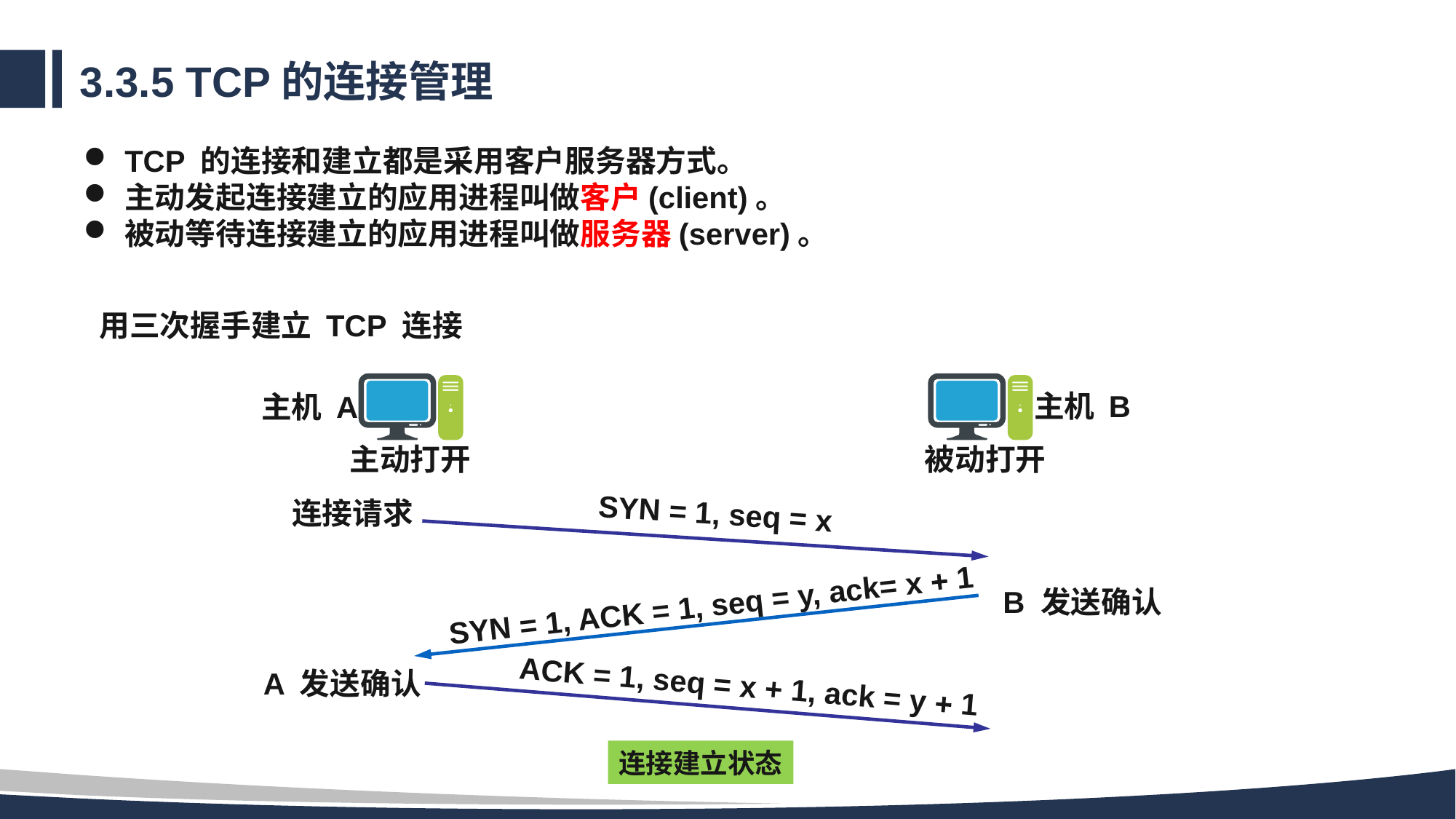

# 3.3.5 TCP的连接管理
TCP 的连接和建立都是采用客户服务器方式。
主动发起连接建立的应用进程叫做客户(client)。
被动等待连接建立的应用进程叫做服务器(server)。
用三次握手建立 TCP 连接

主机 B
主机 A
主动打开
被动打开
SYN = 1, seq = x

连接请求
B 发送确认
SYN = 1, ACK = 1, seq = y, ack= x + 1

A 发送确认
ACK = 1, seq = x + 1, ack = y + 1

连接建立状态